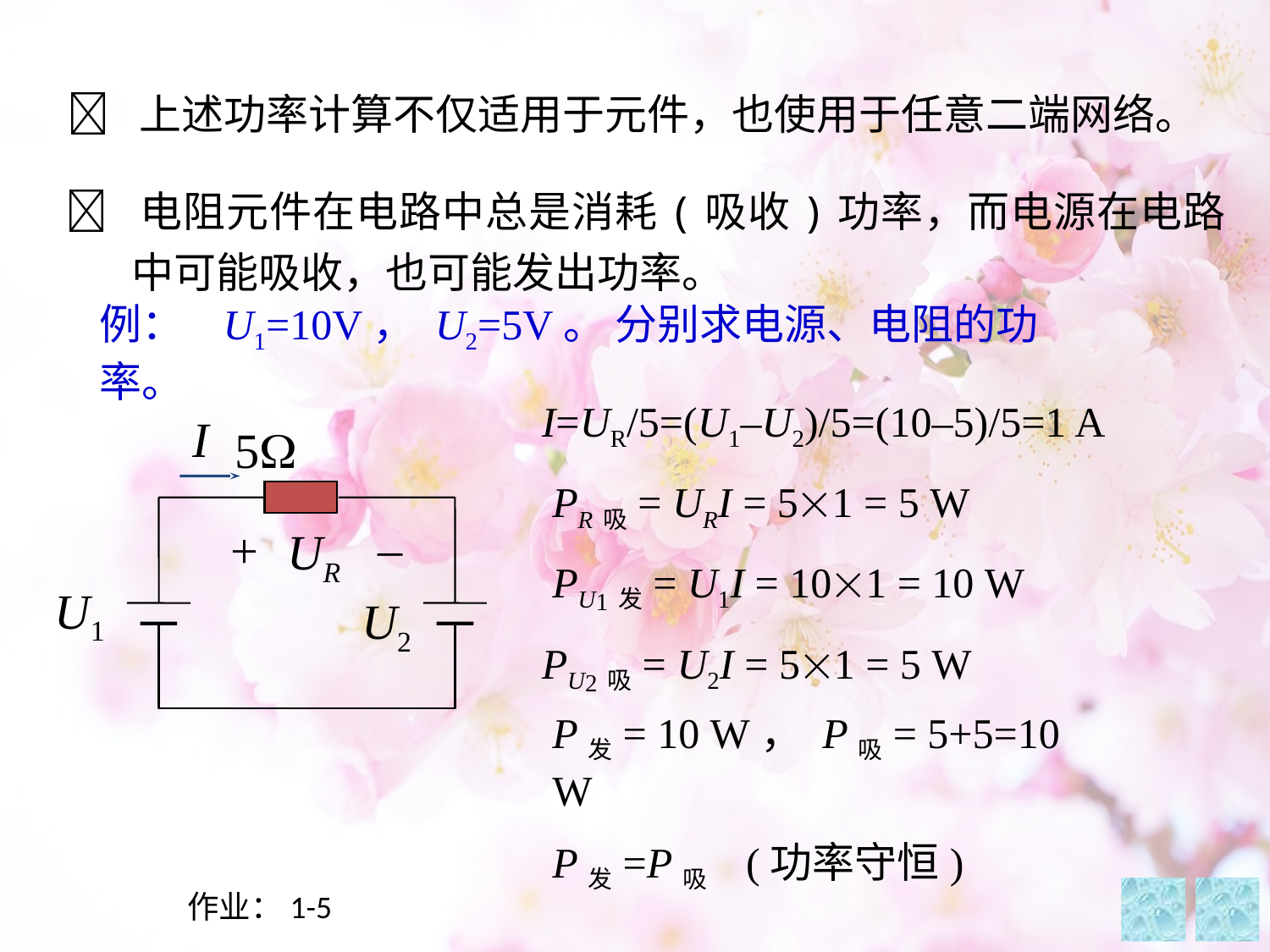

•  上述功率计算不仅适用于元件，也使用于任意二端网络。
•  电阻元件在电路中总是消耗(吸收)功率，而电源在电路中可能吸收，也可能发出功率。
例：   U1=10V， U2=5V。 分别求电源、电阻的功率。
I=UR/5=(U1–U2)/5=(10–5)/5=1 A
I
5Ω

–
+
UR
U1
U2

PR吸= URI = 5×1 = 5 W
PU1发= U1I = 10×1 = 10 W
PU2吸= U2I = 5×1 = 5 W
P发= 10 W， P吸= 5+5=10 W
P发=P吸   (功率守恒)

作业：1-5